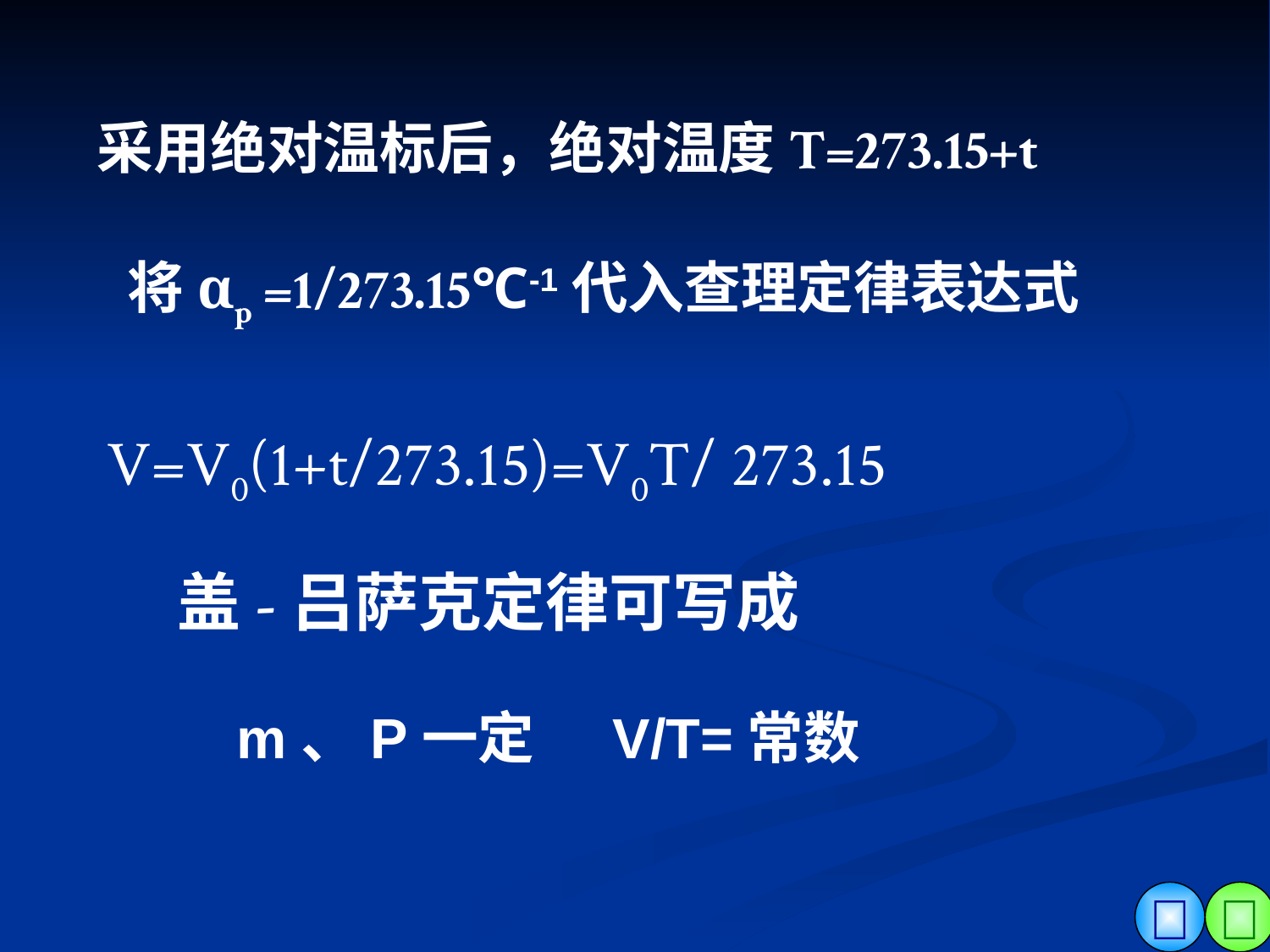

采用绝对温标后，绝对温度T=273.15+t
将αp =1/273.15℃-1代入查理定律表达式
V=V0(1+t/273.15)=V0T/ 273.15
盖-吕萨克定律可写成
m、P一定     V/T=常数